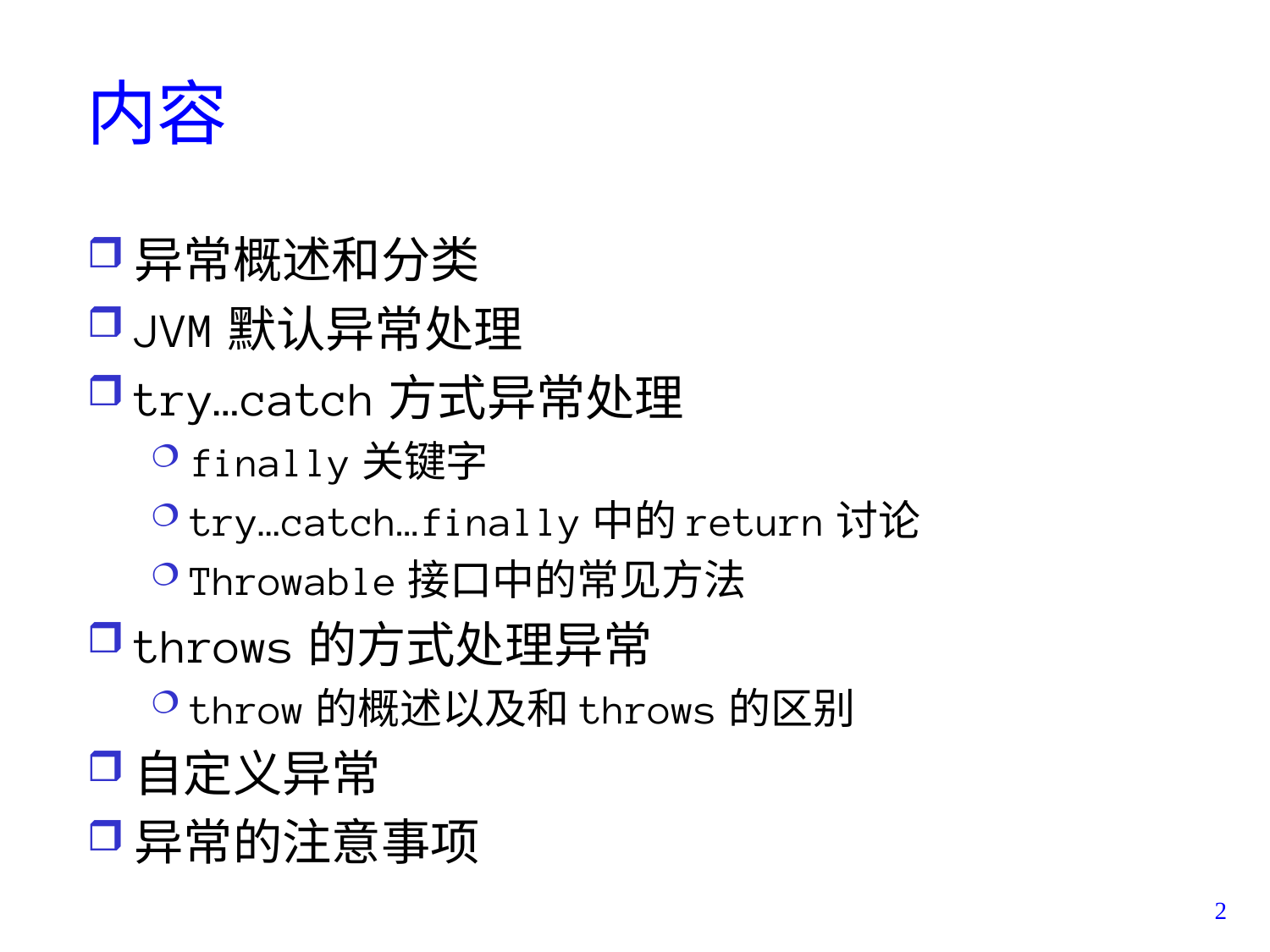

# 内容
异常概述和分类
JVM默认异常处理
try…catch方式异常处理
finally关键字
try…catch…finally中的return讨论
Throwable接口中的常见方法
throws的方式处理异常
throw的概述以及和throws的区别
自定义异常
异常的注意事项
2